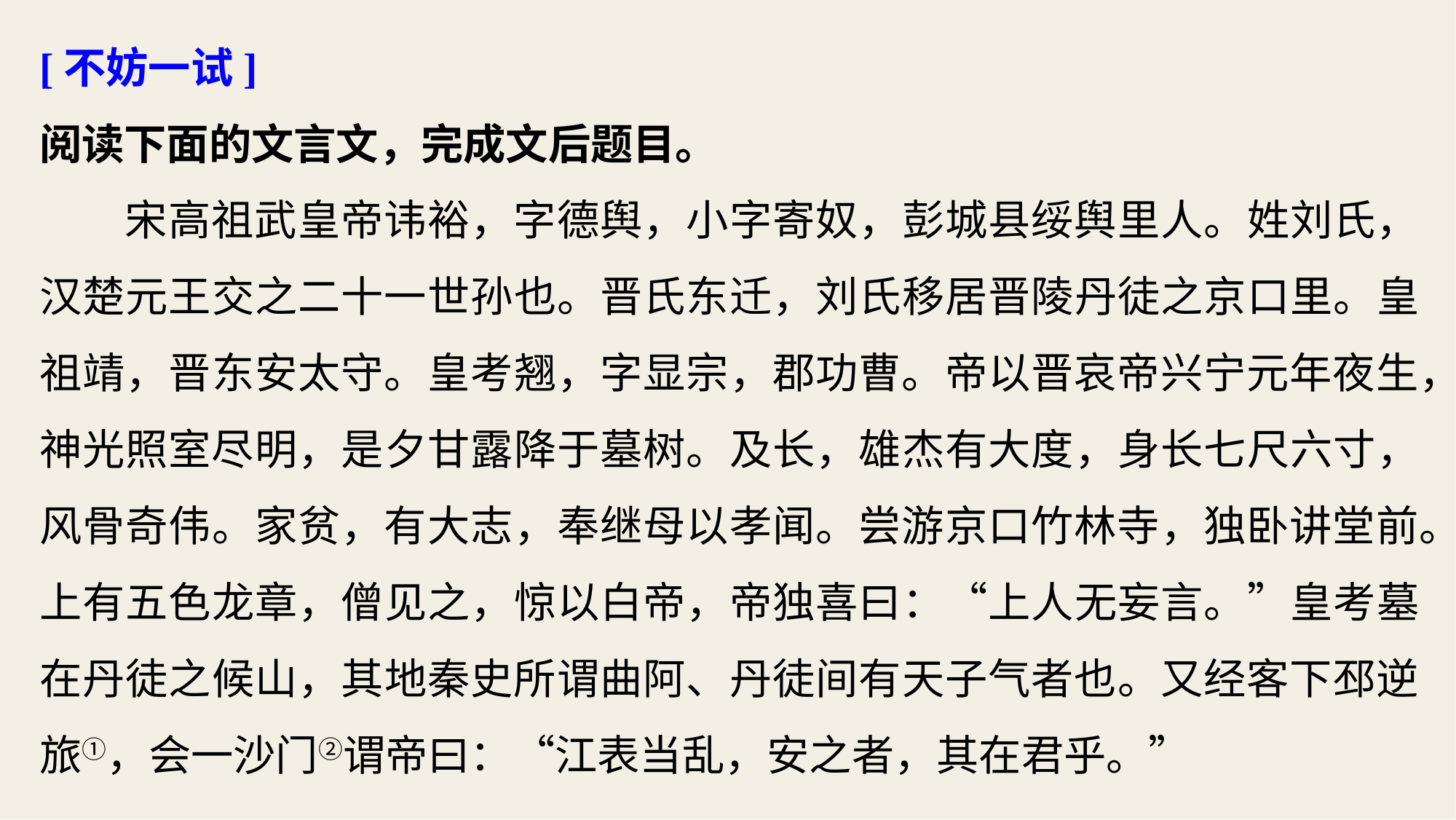

[不妨一试]
阅读下面的文言文，完成文后题目。
宋高祖武皇帝讳裕，字德舆，小字寄奴，彭城县绥舆里人。姓刘氏，汉楚元王交之二十一世孙也。晋氏东迁，刘氏移居晋陵丹徒之京口里。皇祖靖，晋东安太守。皇考翘，字显宗，郡功曹。帝以晋哀帝兴宁元年夜生，神光照室尽明，是夕甘露降于墓树。及长，雄杰有大度，身长七尺六寸，风骨奇伟。家贫，有大志，奉继母以孝闻。尝游京口竹林寺，独卧讲堂前。上有五色龙章，僧见之，惊以白帝，帝独喜曰：“上人无妄言。”皇考墓在丹徒之候山，其地秦史所谓曲阿、丹徒间有天子气者也。又经客下邳逆旅①，会一沙门②谓帝曰：“江表当乱，安之者，其在君乎。”